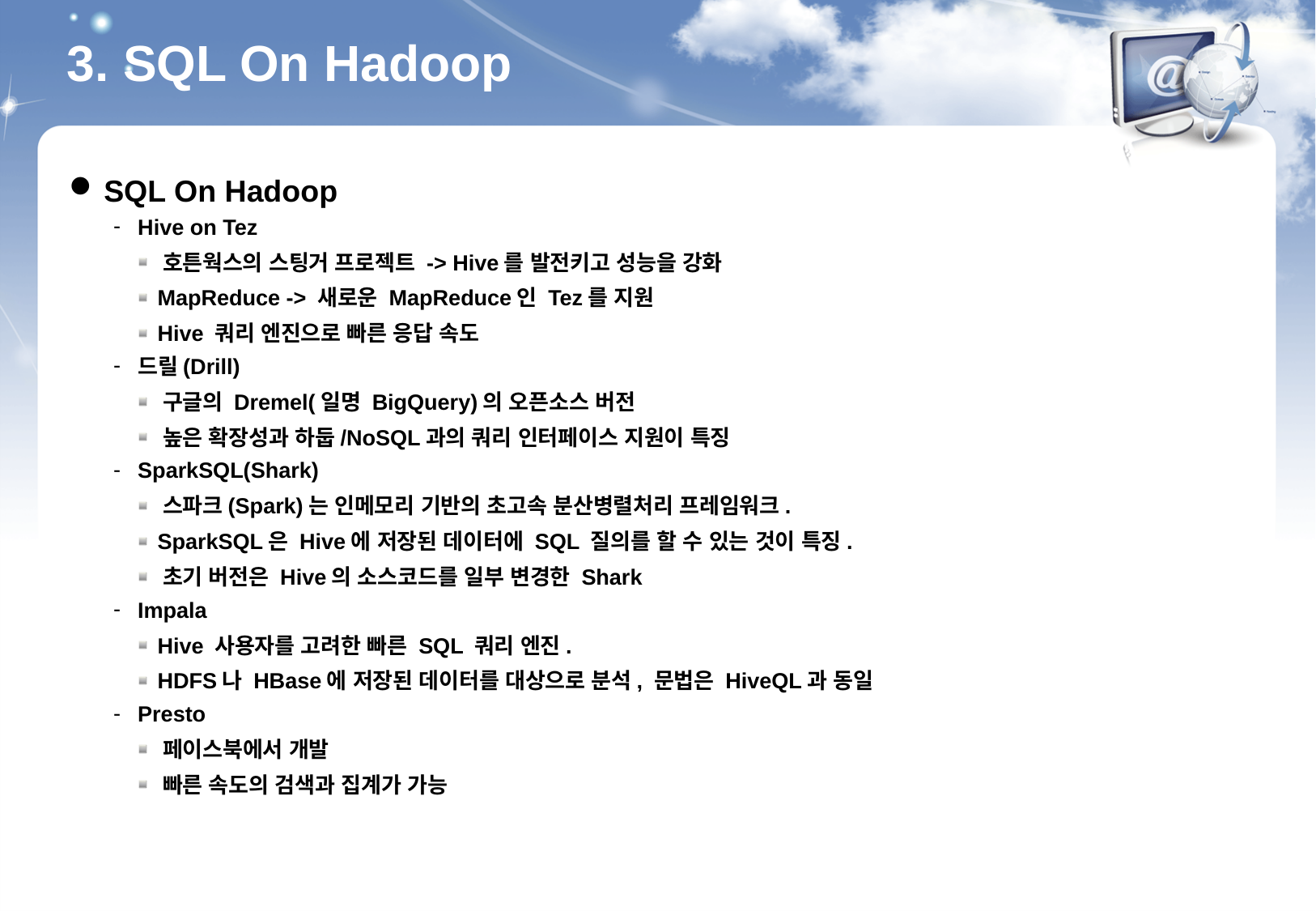

3. SQL On Hadoop
SQL On Hadoop
Hive on Tez
 호튼웍스의 스팅거 프로젝트 -> Hive를 발전키고 성능을 강화
 MapReduce -> 새로운 MapReduce인 Tez를 지원
 Hive 쿼리 엔진으로 빠른 응답 속도
드릴(Drill)
 구글의 Dremel(일명 BigQuery)의 오픈소스 버전
 높은 확장성과 하둡/NoSQL과의 쿼리 인터페이스 지원이 특징
SparkSQL(Shark)
 스파크(Spark)는 인메모리 기반의 초고속 분산병렬처리 프레임워크.
 SparkSQL은 Hive에 저장된 데이터에 SQL 질의를 할 수 있는 것이 특징.
 초기 버전은 Hive의 소스코드를 일부 변경한 Shark
Impala
 Hive 사용자를 고려한 빠른 SQL 쿼리 엔진.
 HDFS나 HBase에 저장된 데이터를 대상으로 분석, 문법은 HiveQL과 동일
Presto
 페이스북에서 개발
 빠른 속도의 검색과 집계가 가능